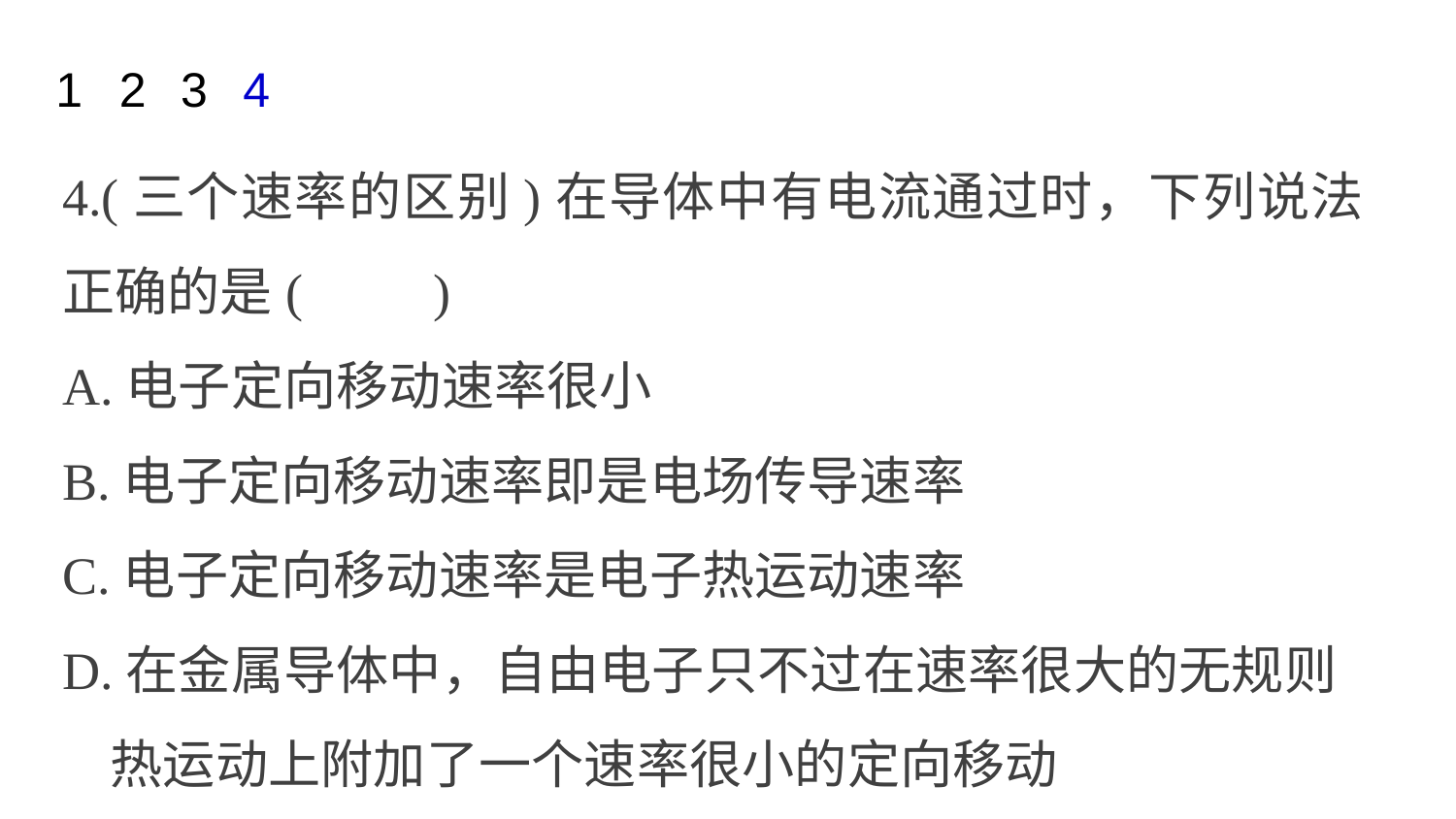

1
2
3
4
4.(三个速率的区别)在导体中有电流通过时，下列说法正确的是(　　)
A.电子定向移动速率很小
B.电子定向移动速率即是电场传导速率
C.电子定向移动速率是电子热运动速率
D.在金属导体中，自由电子只不过在速率很大的无规则
   热运动上附加了一个速率很小的定向移动